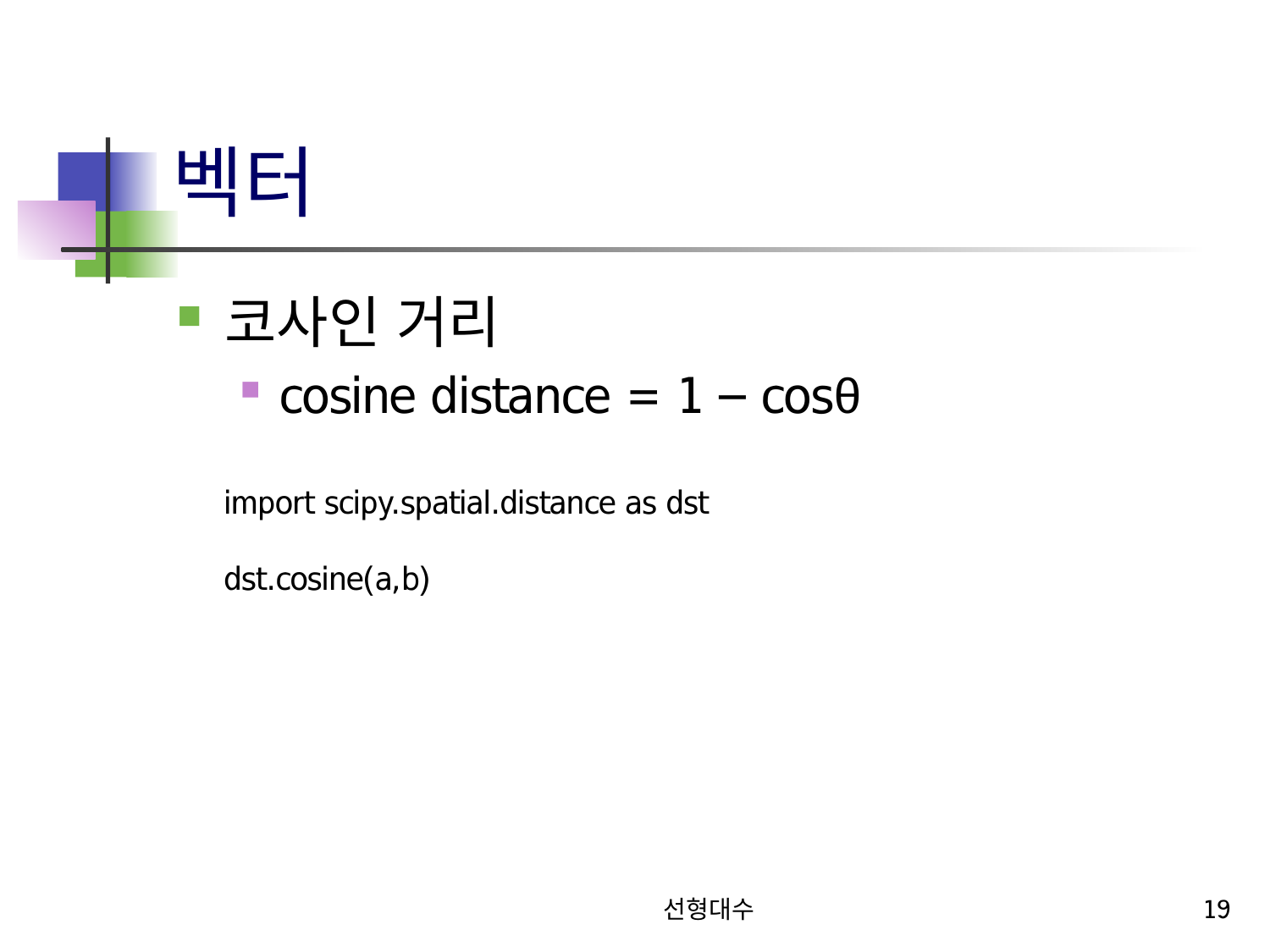

# 벡터
코사인 거리
cosine distance = 1 – cosθ

import scipy.spatial.distance as dst

dst.cosine(a,b)
선형대수
19